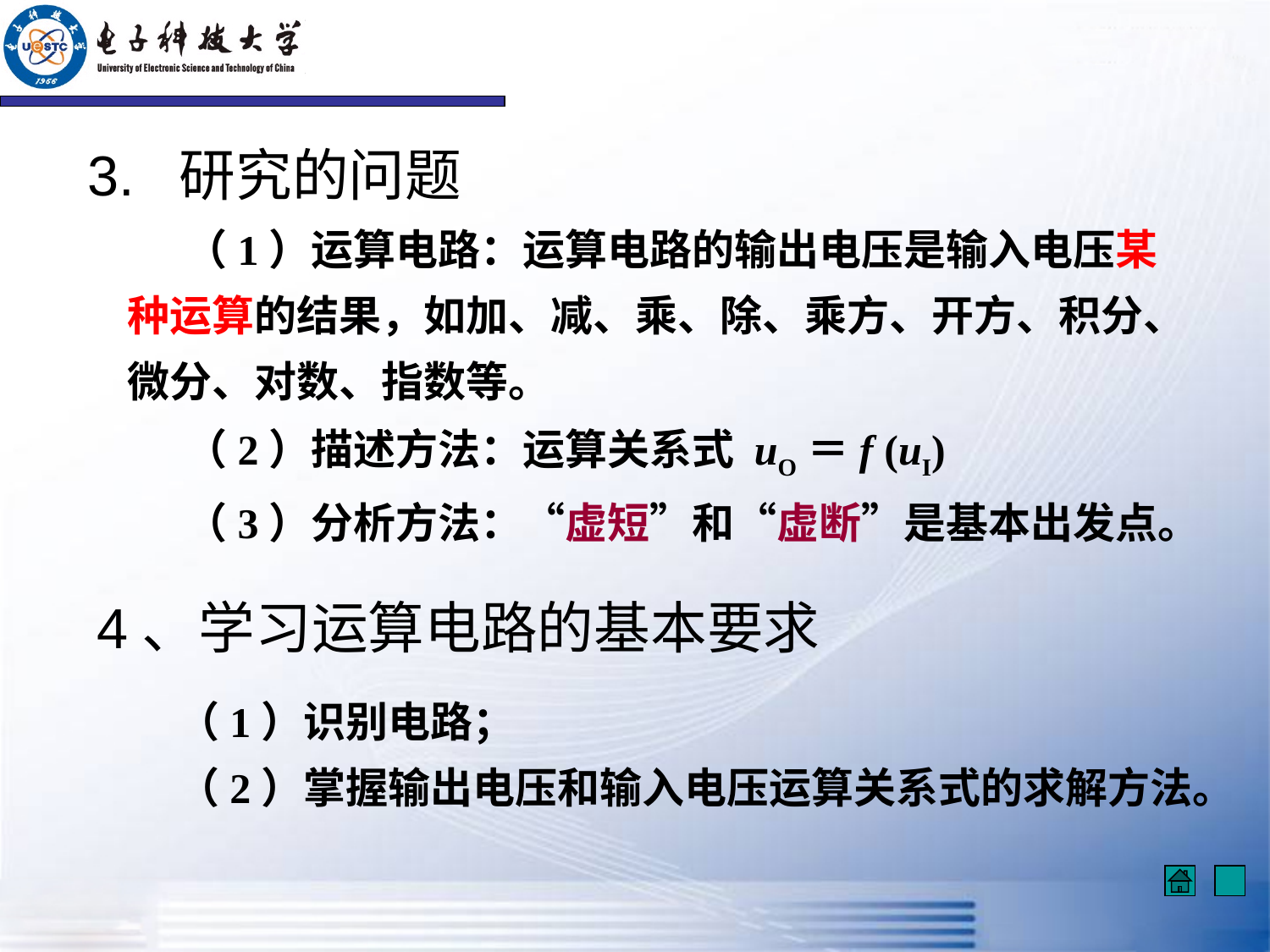

# 3.  研究的问题
     （1）运算电路：运算电路的输出电压是输入电压某种运算的结果，如加、减、乘、除、乘方、开方、积分、微分、对数、指数等。
     （2）描述方法：运算关系式 uO＝f (uI)
     （3）分析方法：“虚短”和“虚断”是基本出发点。
4、学习运算电路的基本要求
（1）识别电路；
（2）掌握输出电压和输入电压运算关系式的求解方法。